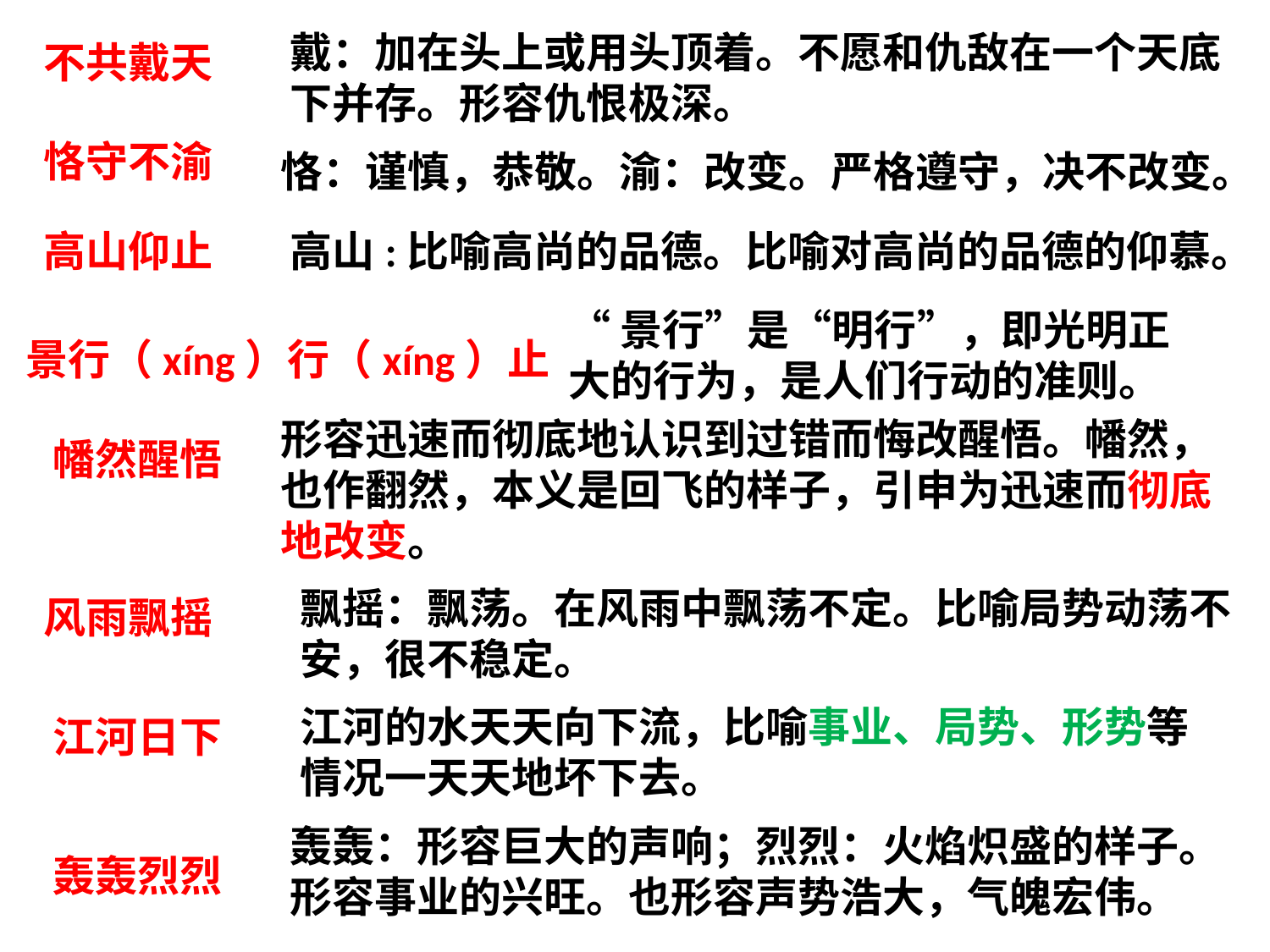

戴：加在头上或用头顶着。不愿和仇敌在一个天底下并存。形容仇恨极深。
不共戴天
恪守不渝
恪：谨慎，恭敬。渝：改变。严格遵守，决不改变。
高山仰止
高山:比喻高尚的品德。比喻对高尚的品德的仰慕。
“景行”是“明行”，即光明正大的行为，是人们行动的准则。
景行（xíng）行（xíng）止
形容迅速而彻底地认识到过错而悔改醒悟。幡然，也作翻然，本义是回飞的样子，引申为迅速而彻底地改变。
幡然醒悟
飘摇：飘荡。在风雨中飘荡不定。比喻局势动荡不安，很不稳定。
风雨飘摇
江河的水天天向下流，比喻事业、局势、形势等情况一天天地坏下去。
江河日下
轰轰：形容巨大的声响；烈烈：火焰炽盛的样子。形容事业的兴旺。也形容声势浩大，气魄宏伟。
轰轰烈烈